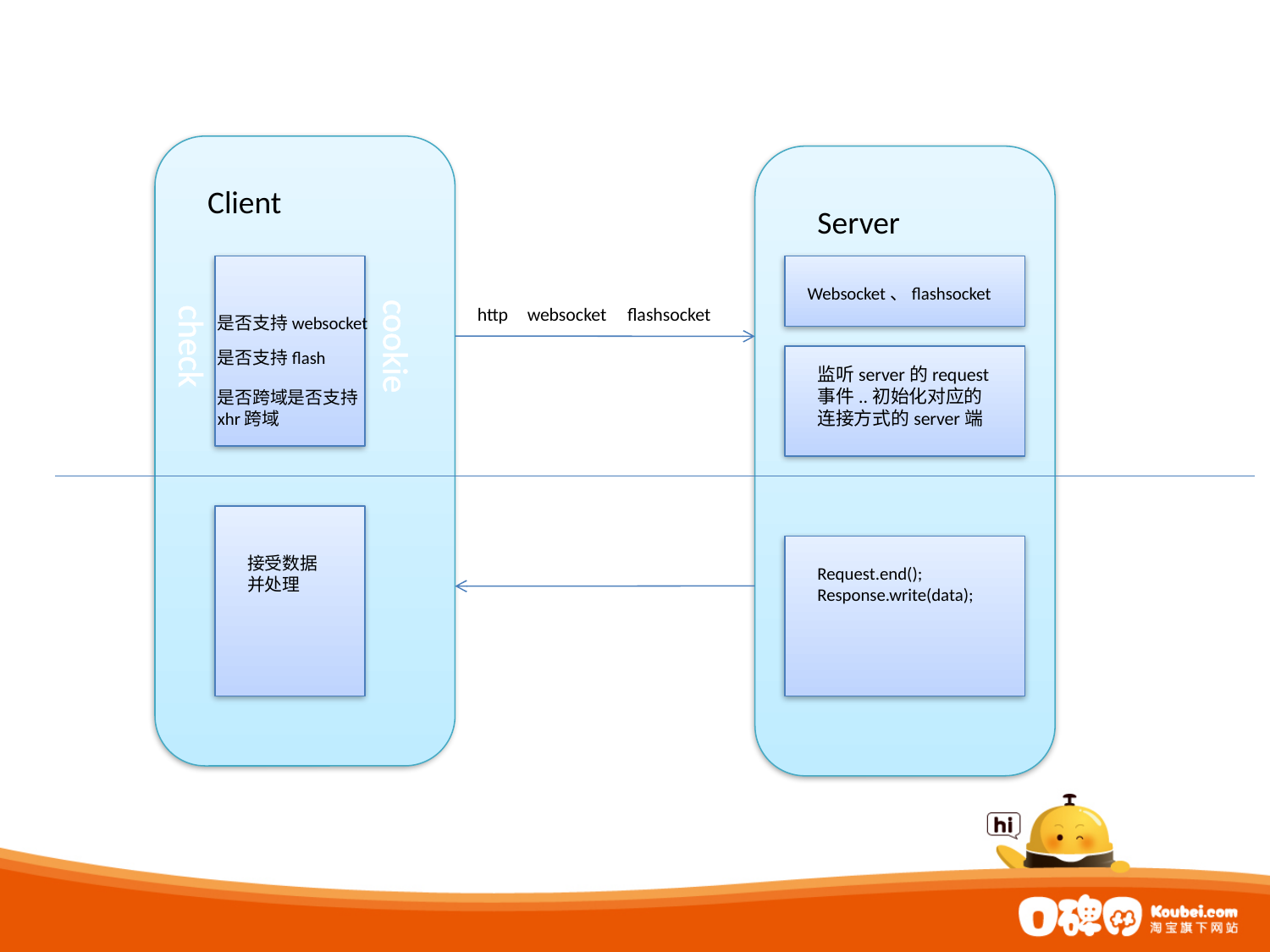

Client
Server

Websocket、flashsocket
http
websocket
flashsocket
是否支持websocket
check
cookie
是否支持flash

监听server的request事件..初始化对应的连接方式的server端
是否跨域是否支持xhr跨域

接受数据并处理
Request.end();
Response.write(data);